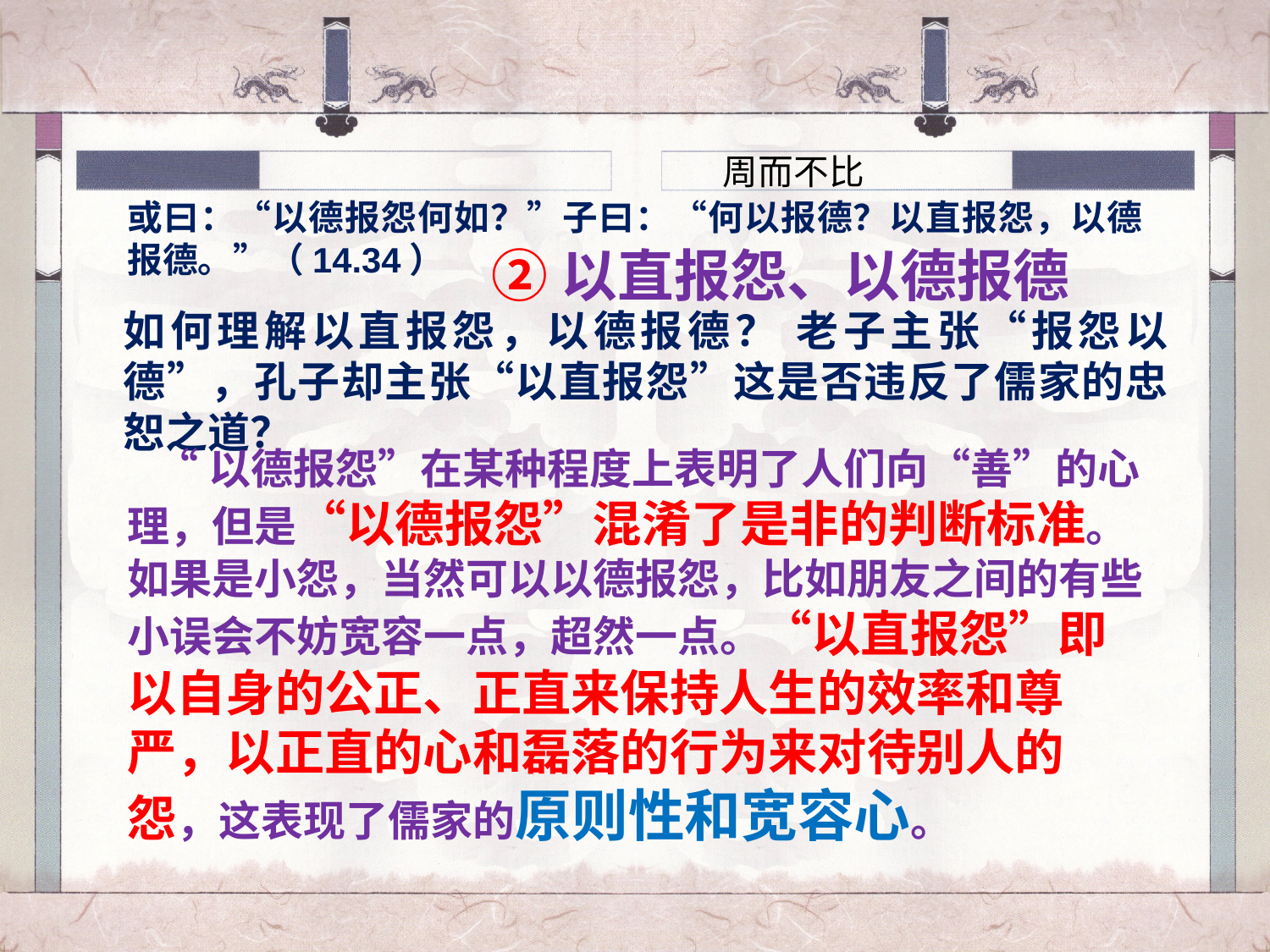

周而不比
或曰：“以德报怨何如？”子曰：“何以报德？以直报怨，以德报德。”（14.34）
②以直报怨、以德报德
如何理解以直报怨，以德报德？ 老子主张“报怨以德”，孔子却主张“以直报怨”这是否违反了儒家的忠恕之道？
   “以德报怨”在某种程度上表明了人们向“善”的心理，但是“以德报怨”混淆了是非的判断标准。如果是小怨，当然可以以德报怨，比如朋友之间的有些小误会不妨宽容一点，超然一点。“以直报怨”即以自身的公正、正直来保持人生的效率和尊严，以正直的心和磊落的行为来对待别人的怨，这表现了儒家的原则性和宽容心。